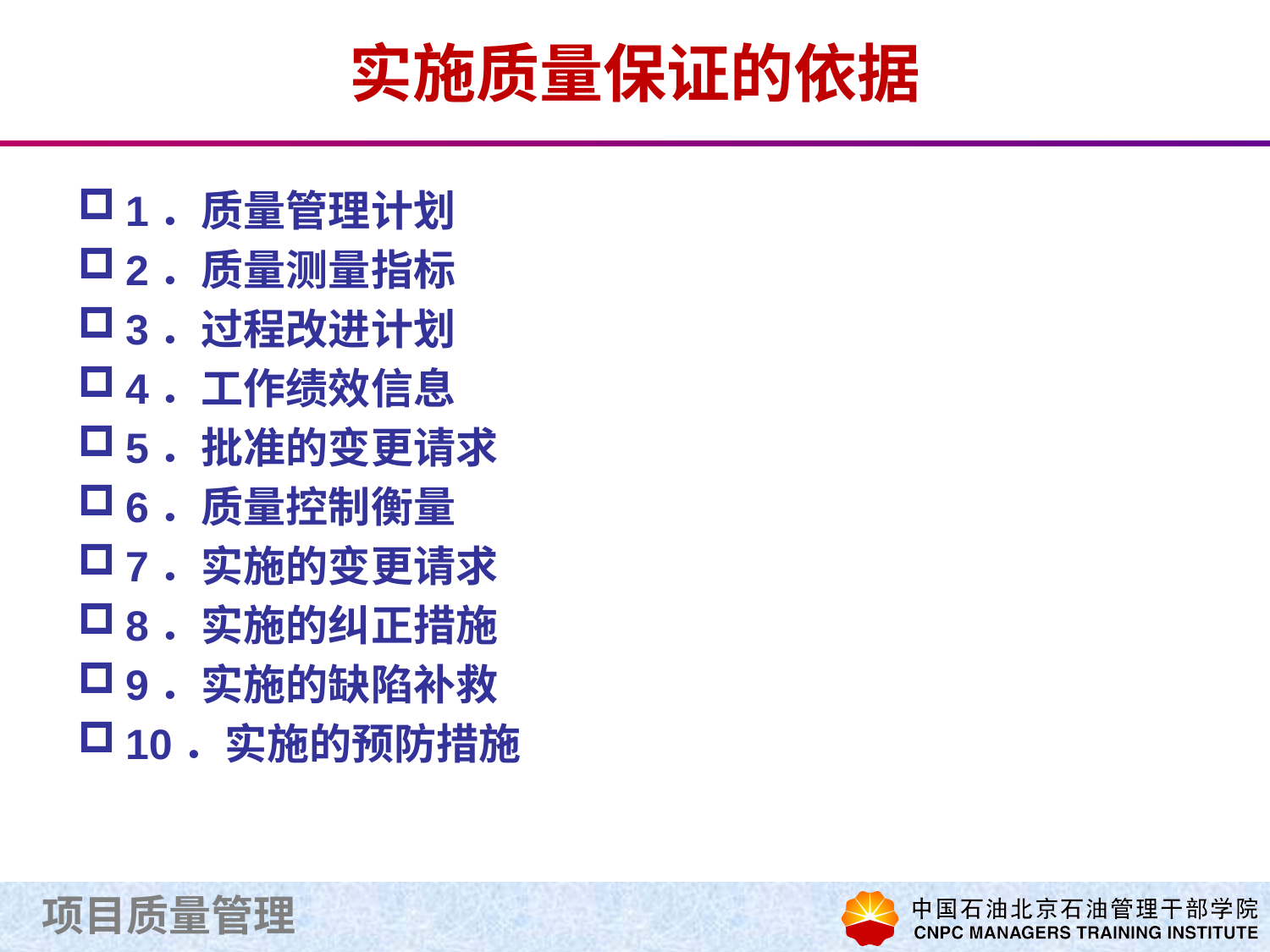

# 实施质量保证的依据
1．质量管理计划
2．质量测量指标
3．过程改进计划
4．工作绩效信息
5．批准的变更请求
6．质量控制衡量
7．实施的变更请求
8．实施的纠正措施
9．实施的缺陷补救
10．实施的预防措施